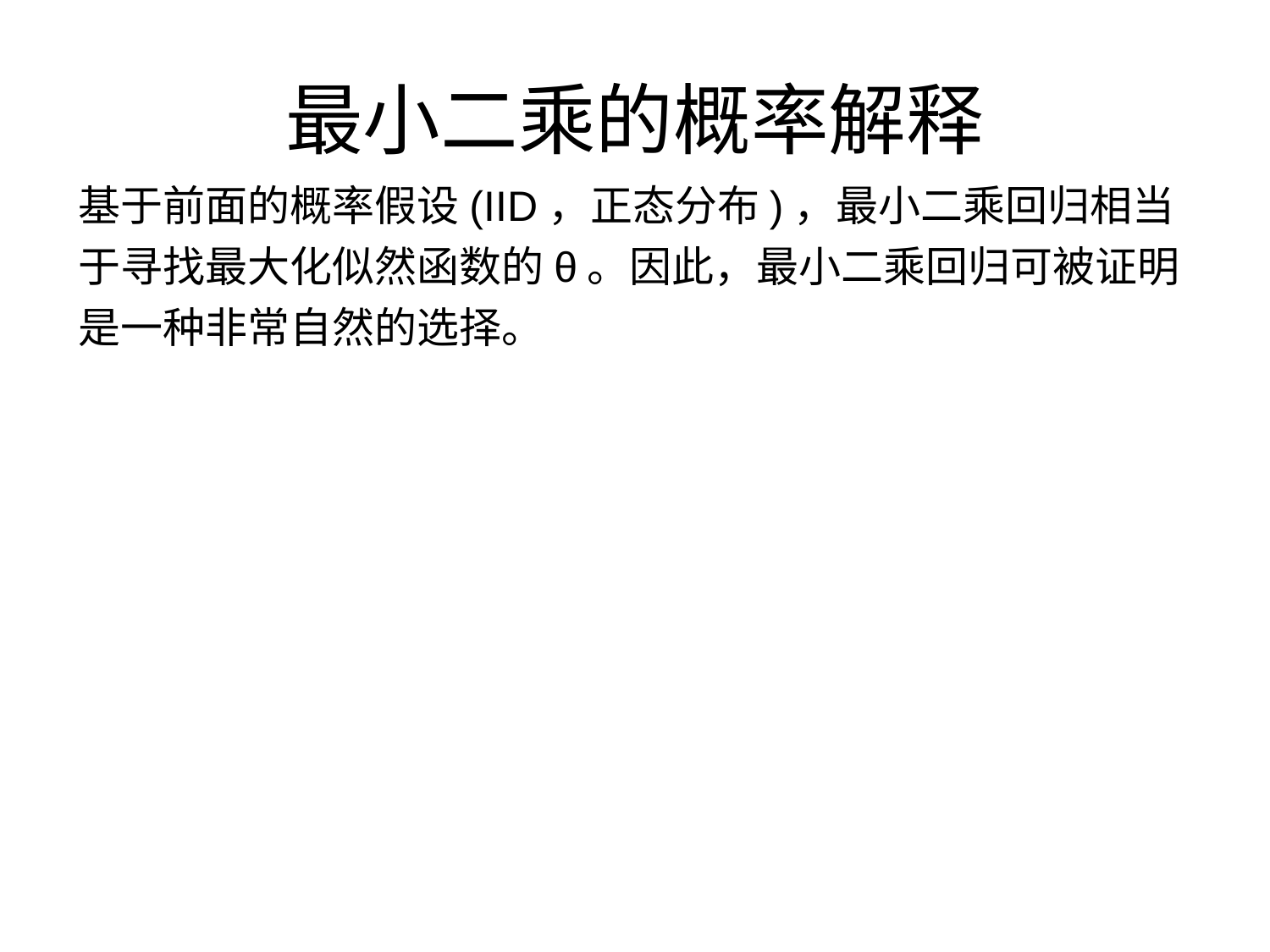

# 最小二乘的概率解释
基于前面的概率假设(IID，正态分布)，最小二乘回归相当于寻找最大化似然函数的θ。因此，最小二乘回归可被证明是一种非常自然的选择。